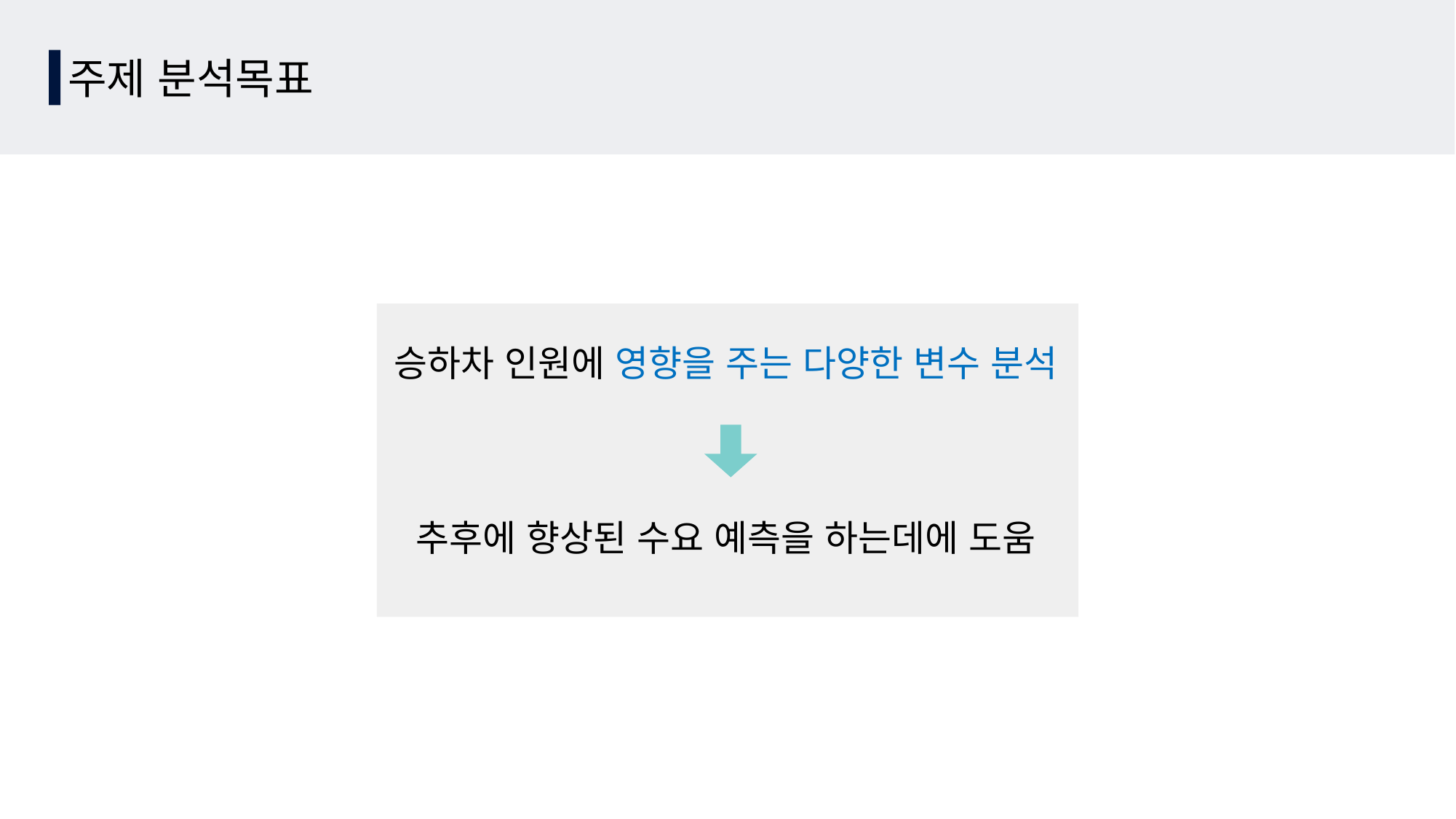

주제 분석목표

승하차 인원에 영향을 주는 다양한 변수 분석

추후에 향상된 수요 예측을 하는데에 도움